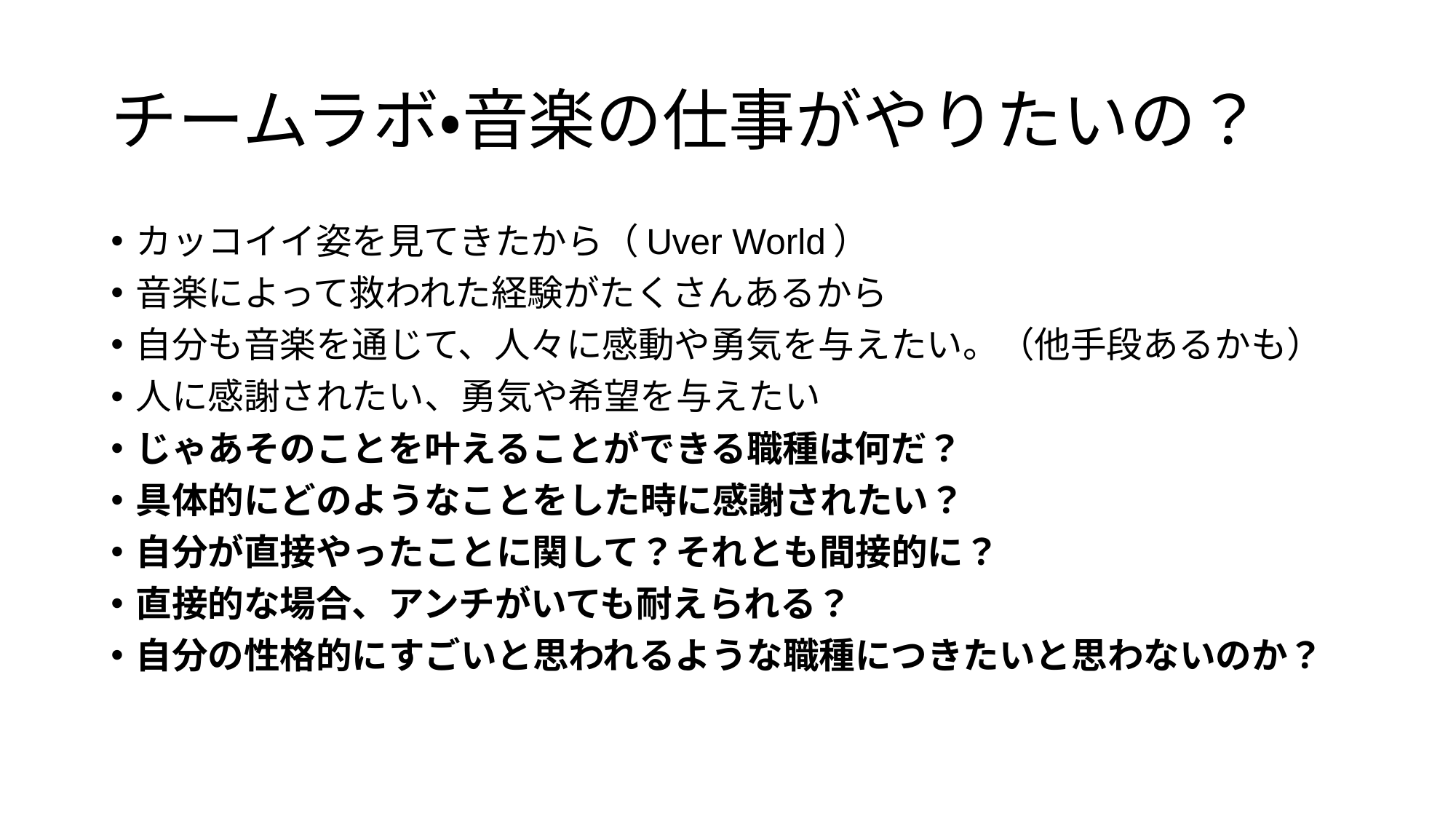

# チームラボ・音楽の仕事がやりたいの？
カッコイイ姿を見てきたから（Uver World）
音楽によって救われた経験がたくさんあるから
自分も音楽を通じて、人々に感動や勇気を与えたい。（他手段あるかも）
人に感謝されたい、勇気や希望を与えたい
じゃあそのことを叶えることができる職種は何だ？
具体的にどのようなことをした時に感謝されたい？
自分が直接やったことに関して？それとも間接的に？
直接的な場合、アンチがいても耐えられる？
自分の性格的にすごいと思われるような職種につきたいと思わないのか？